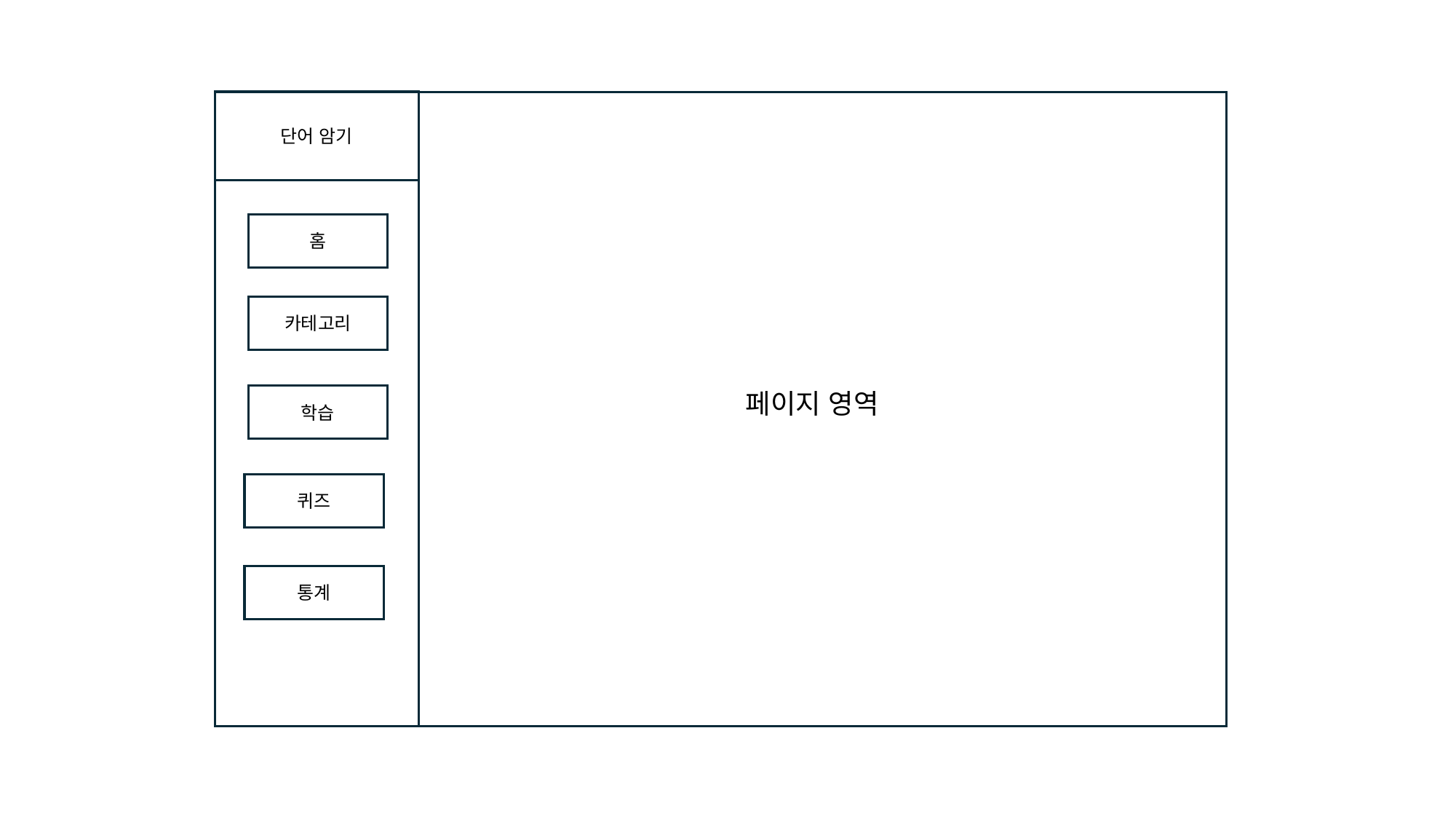

단어 암기

홈
카테고리
페이지 영역
학습
퀴즈
통계